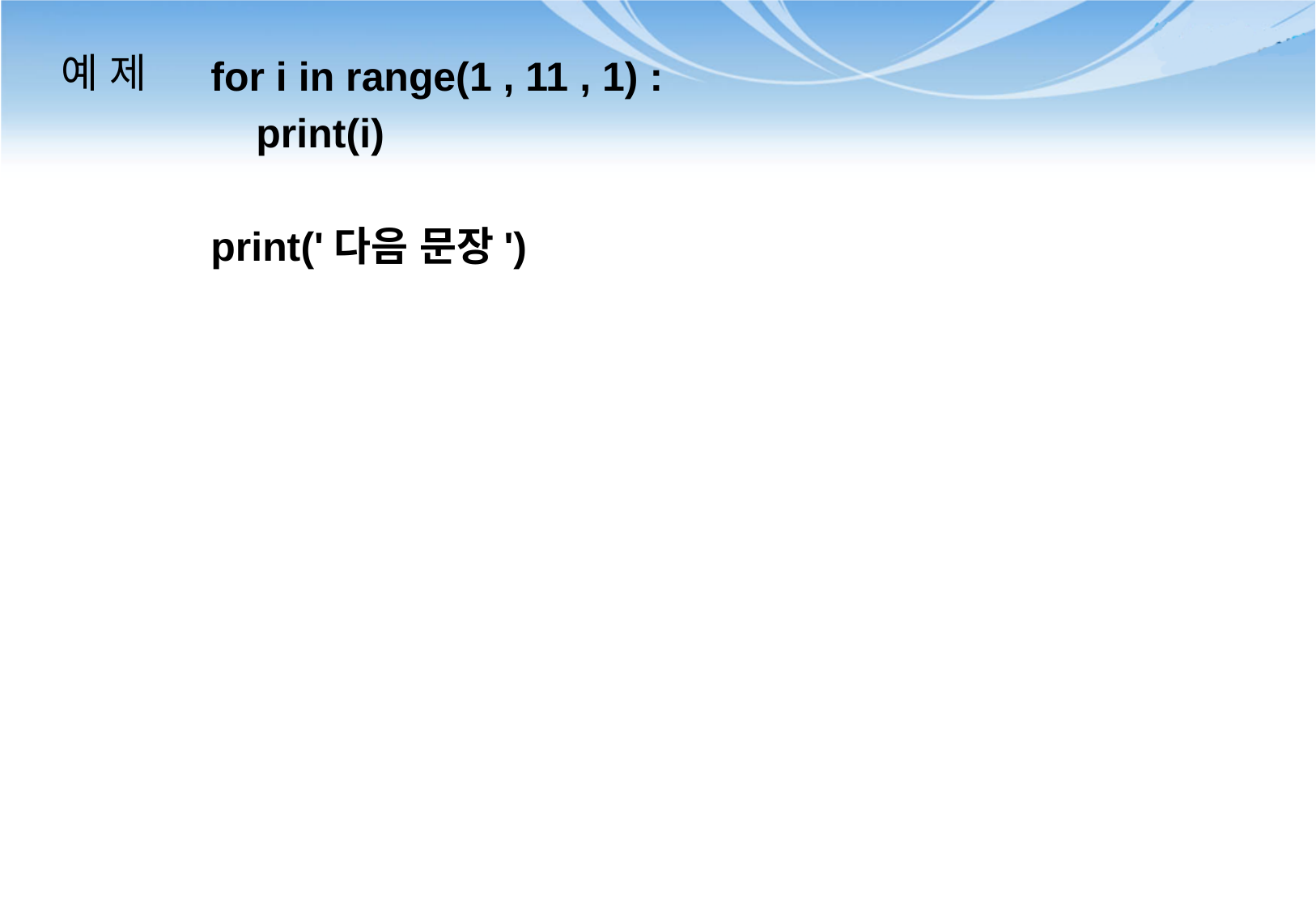

# 예 제
for i in range(1 , 11 , 1) :
    print(i)

print('다음 문장')